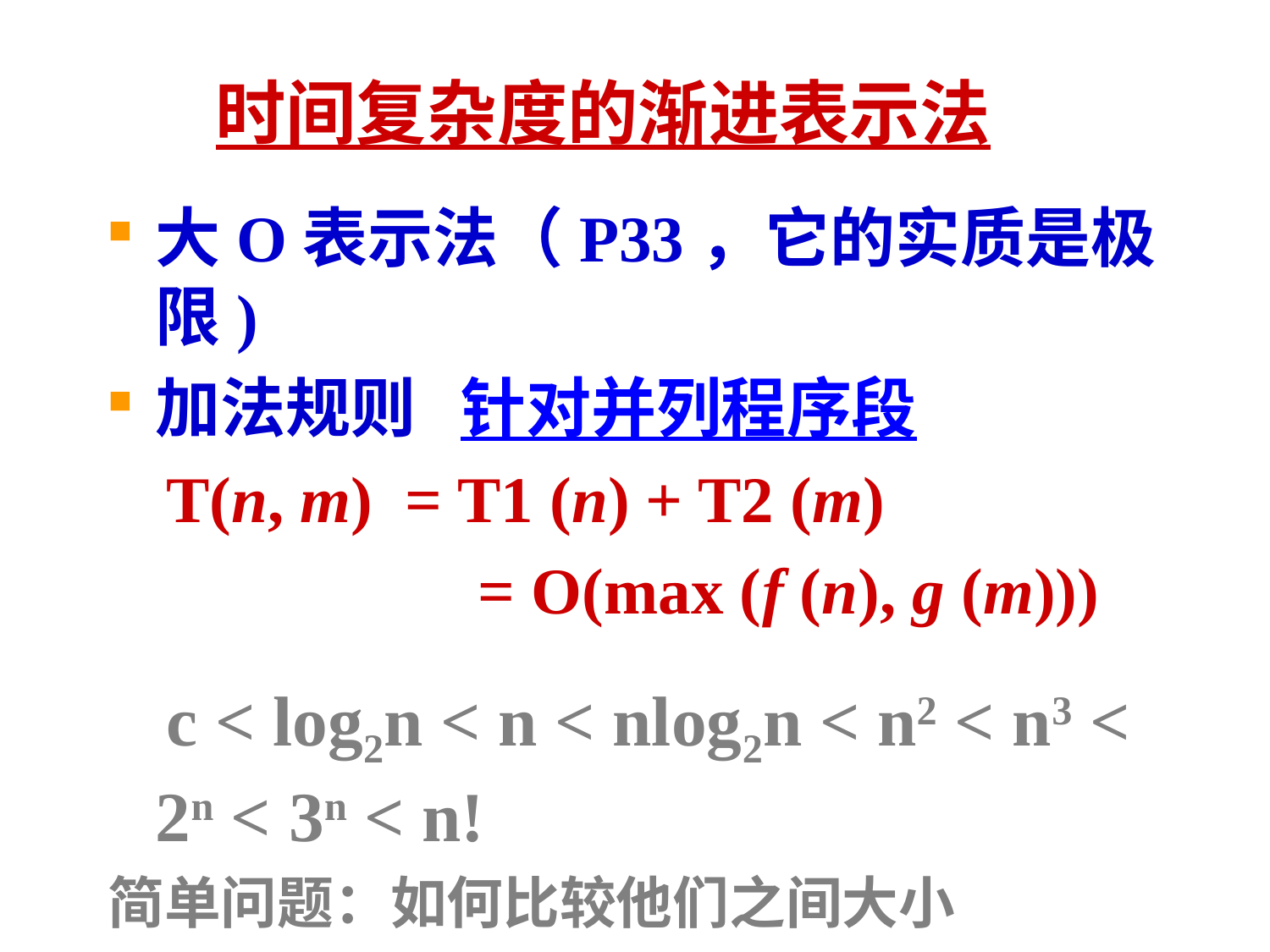

# 时间复杂度的渐进表示法
大O表示法（P33，它的实质是极限)
加法规则   针对并列程序段
    T(n, m)  = T1 (n) + T2 (m)
  	  	            = O(max (f (n), g (m)))
    c < log2n < n < nlog2n < n2 < n3 < 2n < 3n < n!
简单问题：如何比较他们之间大小